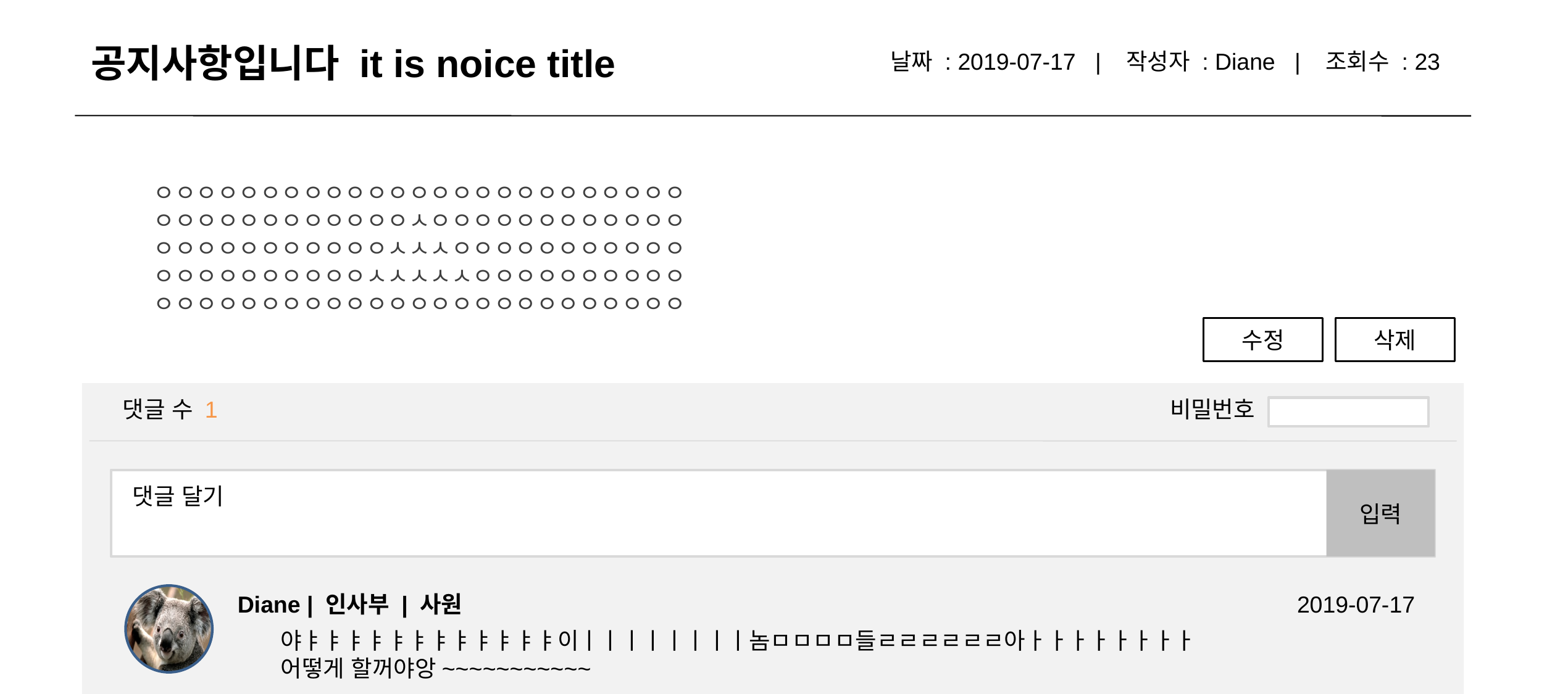

# 공지사항입니다 it is noice title
날짜 : 2019-07-17   |   작성자 : Diane   |   조회수 : 23
ㅇㅇㅇㅇㅇㅇㅇㅇㅇㅇㅇㅇㅇㅇㅇㅇㅇㅇㅇㅇㅇㅇㅇㅇㅇ
ㅇㅇㅇㅇㅇㅇㅇㅇㅇㅇㅇㅇㅅㅇㅇㅇㅇㅇㅇㅇㅇㅇㅇㅇㅇ
ㅇㅇㅇㅇㅇㅇㅇㅇㅇㅇㅇㅅㅅㅅㅇㅇㅇㅇㅇㅇㅇㅇㅇㅇㅇ
ㅇㅇㅇㅇㅇㅇㅇㅇㅇㅇㅅㅅㅅㅅㅅㅇㅇㅇㅇㅇㅇㅇㅇㅇㅇ
ㅇㅇㅇㅇㅇㅇㅇㅇㅇㅇㅇㅇㅇㅇㅇㅇㅇㅇㅇㅇㅇㅇㅇㅇㅇ
수정
삭제

댓글 수 1
비밀번호

입력
댓글 달기

Diane | 인사부 | 사원
2019-07-17
야ㅑㅑㅑㅑㅑㅑㅑㅑㅑㅑㅑㅑ이ㅣㅣㅣㅣㅣㅣㅣㅣ놈ㅁㅁㅁㅁ들ㄹㄹㄹㄹㄹㄹ아ㅏㅏㅏㅏㅏㅏㅏㅏ
어떻게 할꺼야앙~~~~~~~~~~~